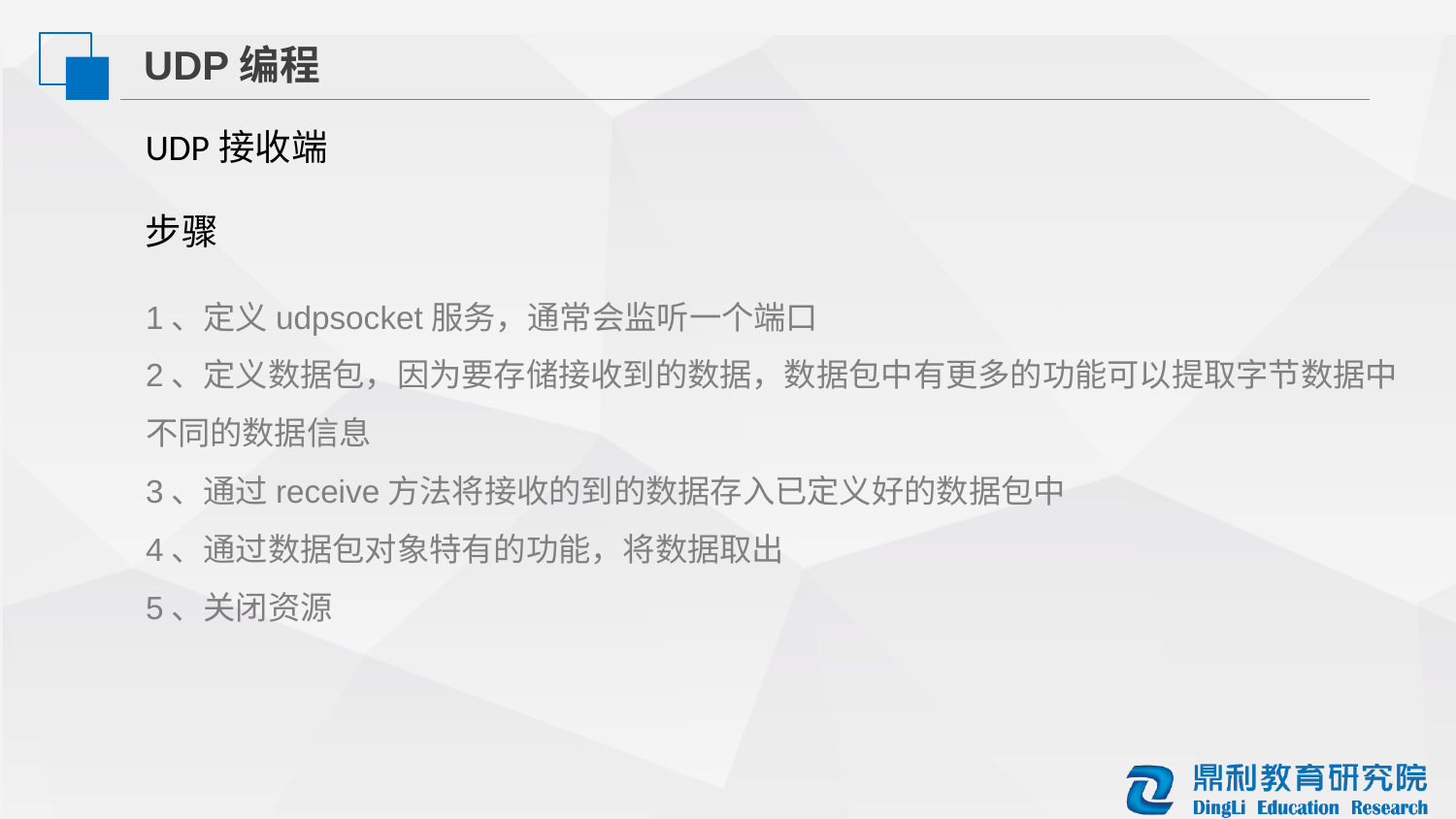

UDP编程
UDP接收端
步骤
1、定义udpsocket服务，通常会监听一个端口
2、定义数据包，因为要存储接收到的数据，数据包中有更多的功能可以提取字节数据中不同的数据信息
3、通过receive方法将接收的到的数据存入已定义好的数据包中
4、通过数据包对象特有的功能，将数据取出
5、关闭资源